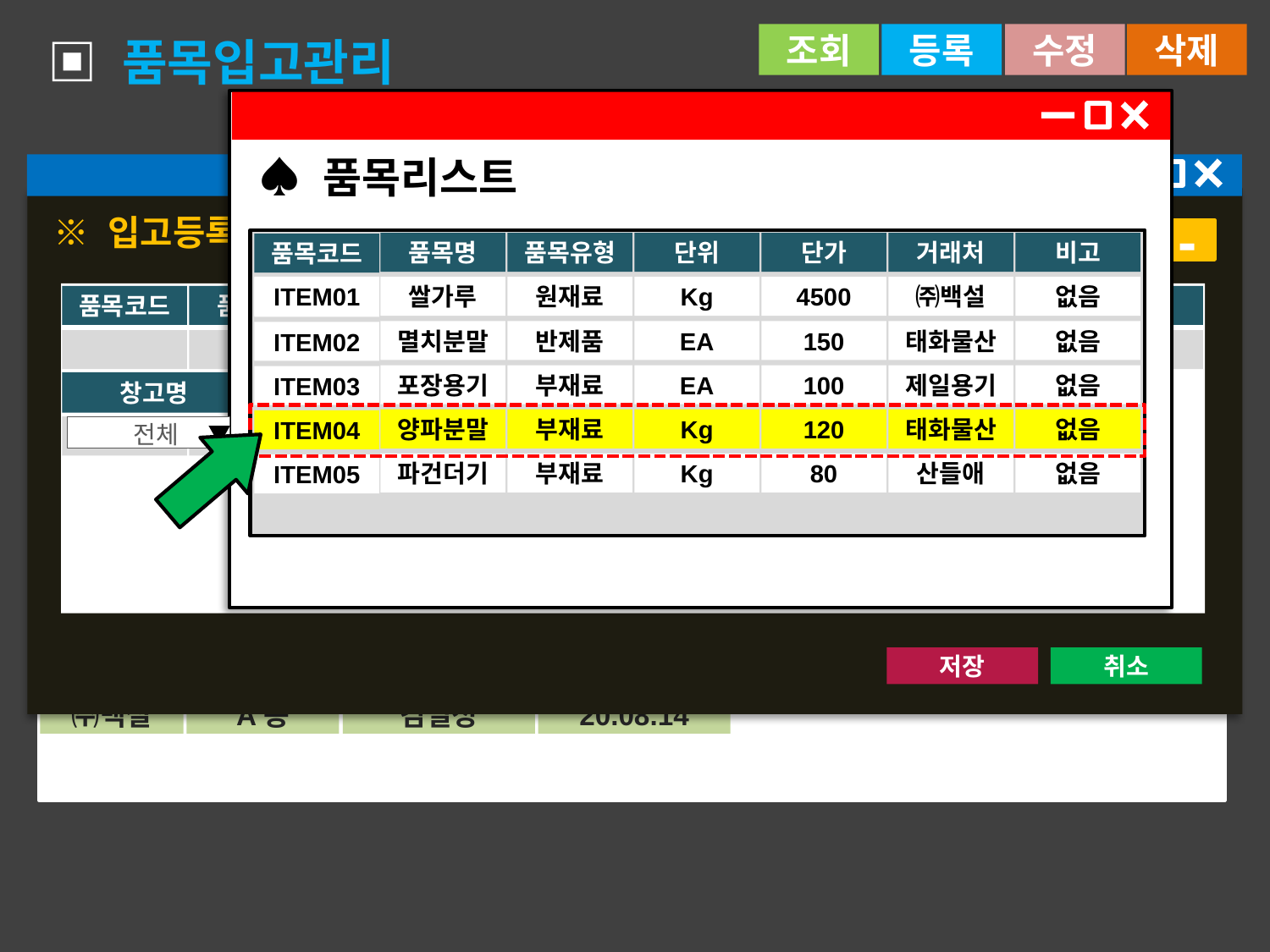

삭제
수정
등록
조회
▣ 품목입고관리

♠ 품목리스트

▶ 입고목록

※ 입고등록
품목정보 불러오기
+
-

품목명
품목유형
단위
단가
거래처
비고
품목코드

입고일자
입고번호
품목명
품목유형
수불단위
입고수량
현재고
창고

ITEM01
쌀가루
원재료
Kg
4500
㈜백설
없음
ITEM01
20.08.14
IN001
쌀가루
원재료
Kg
1000
1000
A동

품목코드
품목명
품목유형
단위
단가
입고수량
현재고
총금액
거래처
멸치분말
반제품
EA
150
태화물산
없음
ITEM02
20.08.14
IN002
멸치분말
반제품
EA
100
100
A동

포장용기
부재료
EA
100
제일용기
없음
ITEM03
20.08.14
IN003
포장용기
부재료
EA
1000
1000
B동
창고명
입고일자

양파분말
부재료
Kg
120
태화물산
없음
ITEM04
전체

파건더기
부재료
Kg
80
산들애
없음
ITEM05
▼ 상세정보
검사방법
총금액
품목코드
품목명
품목유형
수불단위
단가
입고수량

서류검사
4,500,000
ITEM02
쌀가루
원재료
Kg
4500
1000
저장
취소
거래처명
창고
입고담당자
입고일자
㈜백설
A동
김일성
20.08.14